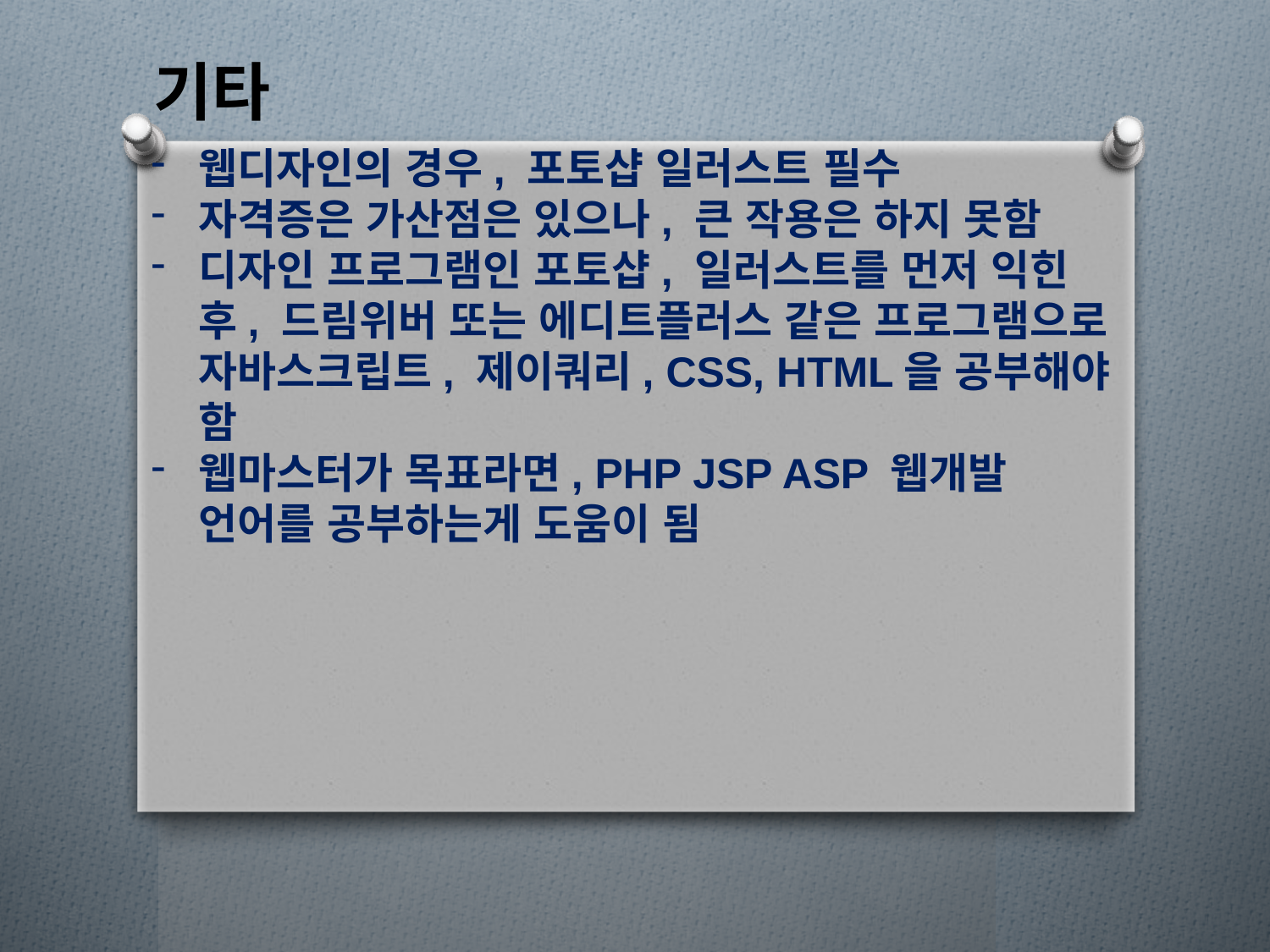

기타
웹디자인의 경우, 포토샵 일러스트 필수
자격증은 가산점은 있으나, 큰 작용은 하지 못함
디자인 프로그램인 포토샵, 일러스트를 먼저 익힌 후, 드림위버 또는 에디트플러스 같은 프로그램으로 자바스크립트, 제이쿼리, CSS, HTML을 공부해야 함
웹마스터가 목표라면, PHP JSP ASP 웹개발 언어를 공부하는게 도움이 됨